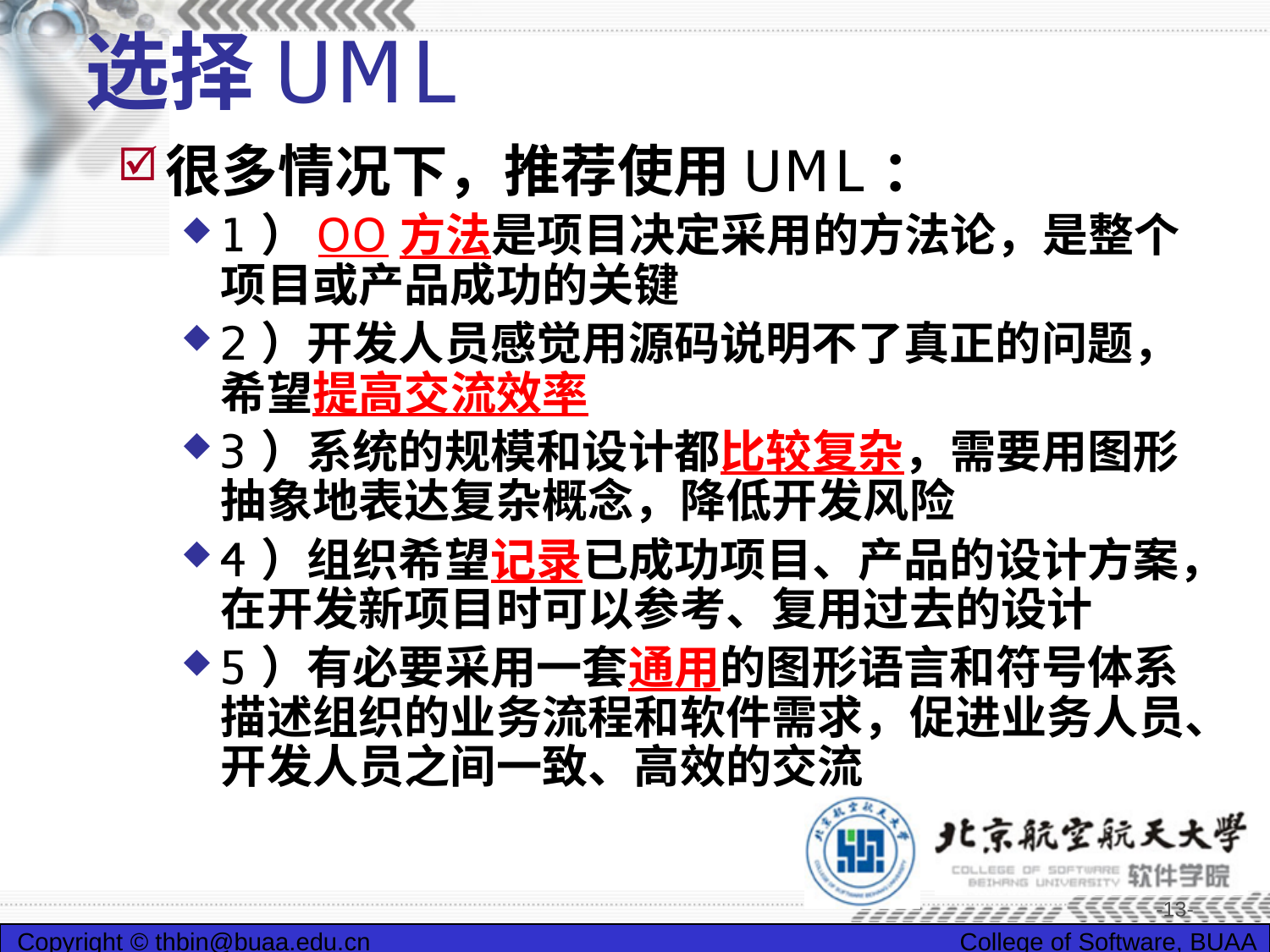

# 选择UML
很多情况下，推荐使用UML：
1）OO方法是项目决定采用的方法论，是整个项目或产品成功的关键
2）开发人员感觉用源码说明不了真正的问题，希望提高交流效率
3）系统的规模和设计都比较复杂，需要用图形抽象地表达复杂概念，降低开发风险
4）组织希望记录已成功项目、产品的设计方案，在开发新项目时可以参考、复用过去的设计
5）有必要采用一套通用的图形语言和符号体系描述组织的业务流程和软件需求，促进业务人员、开发人员之间一致、高效的交流
-13-